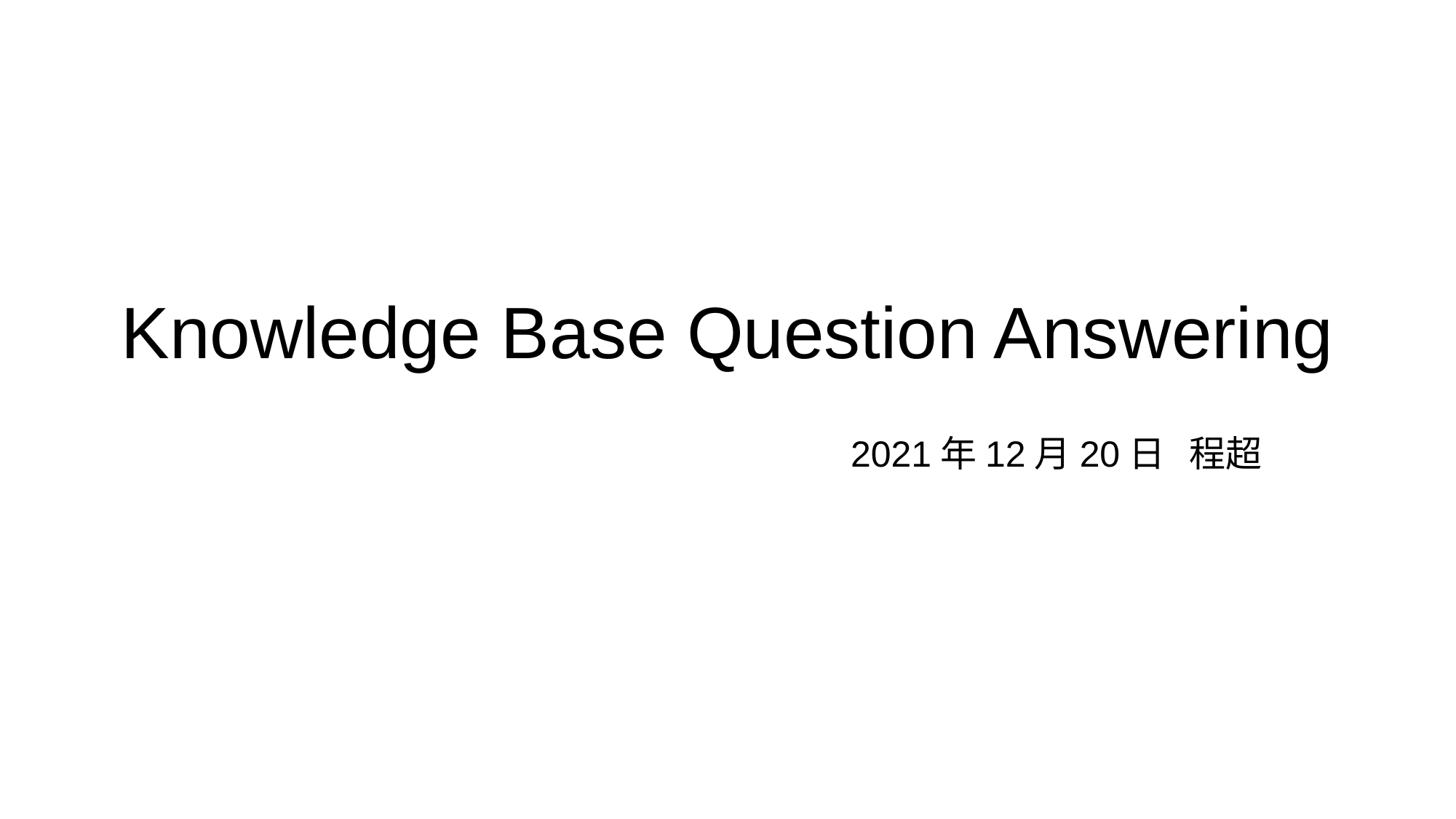

# Knowledge Base Question Answering
2021年12月20日   程超